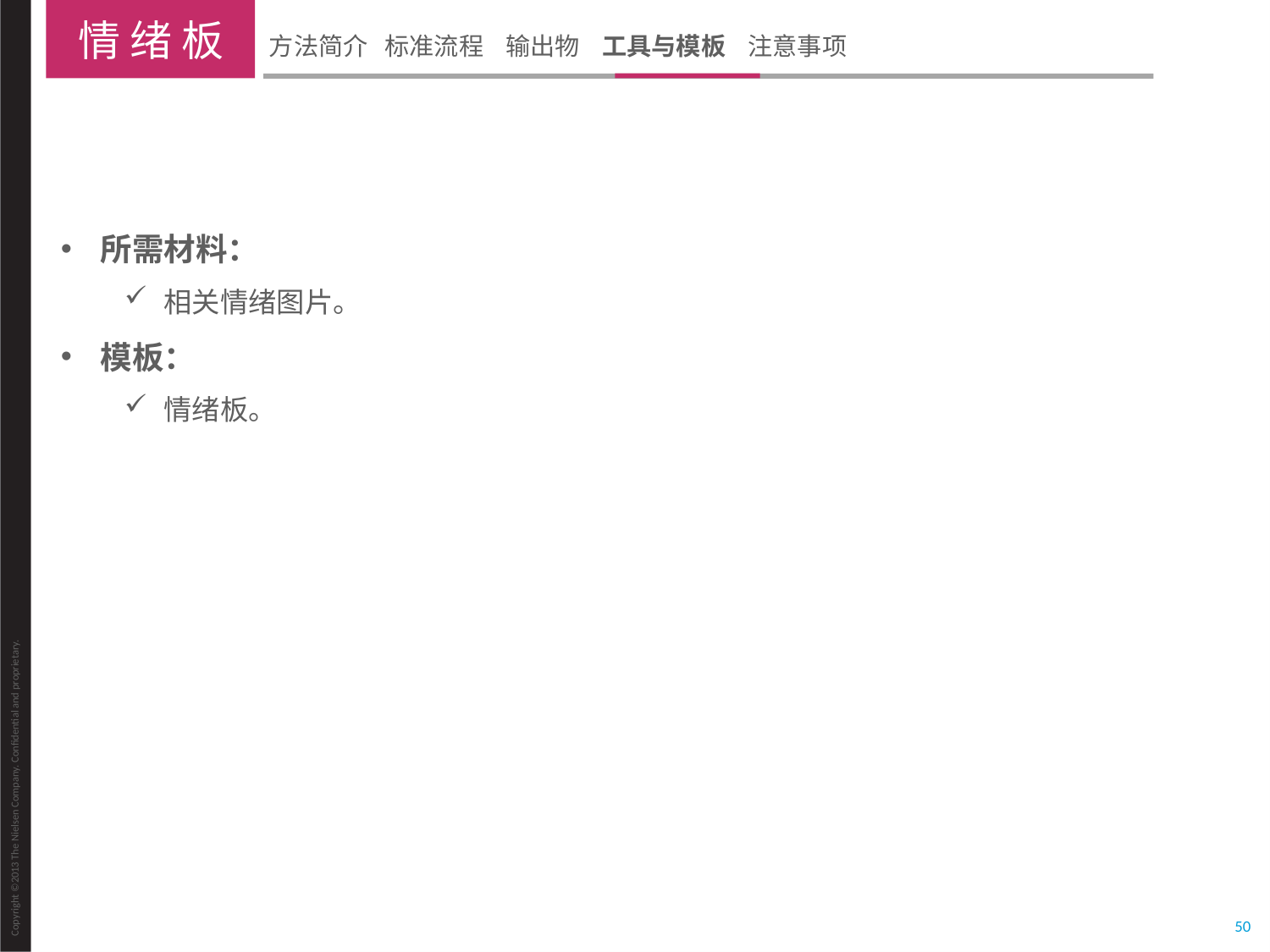

情 绪 板
方法简介   标准流程    输出物    工具与模板    注意事项

所需材料：
相关情绪图片。
模板：
情绪板。